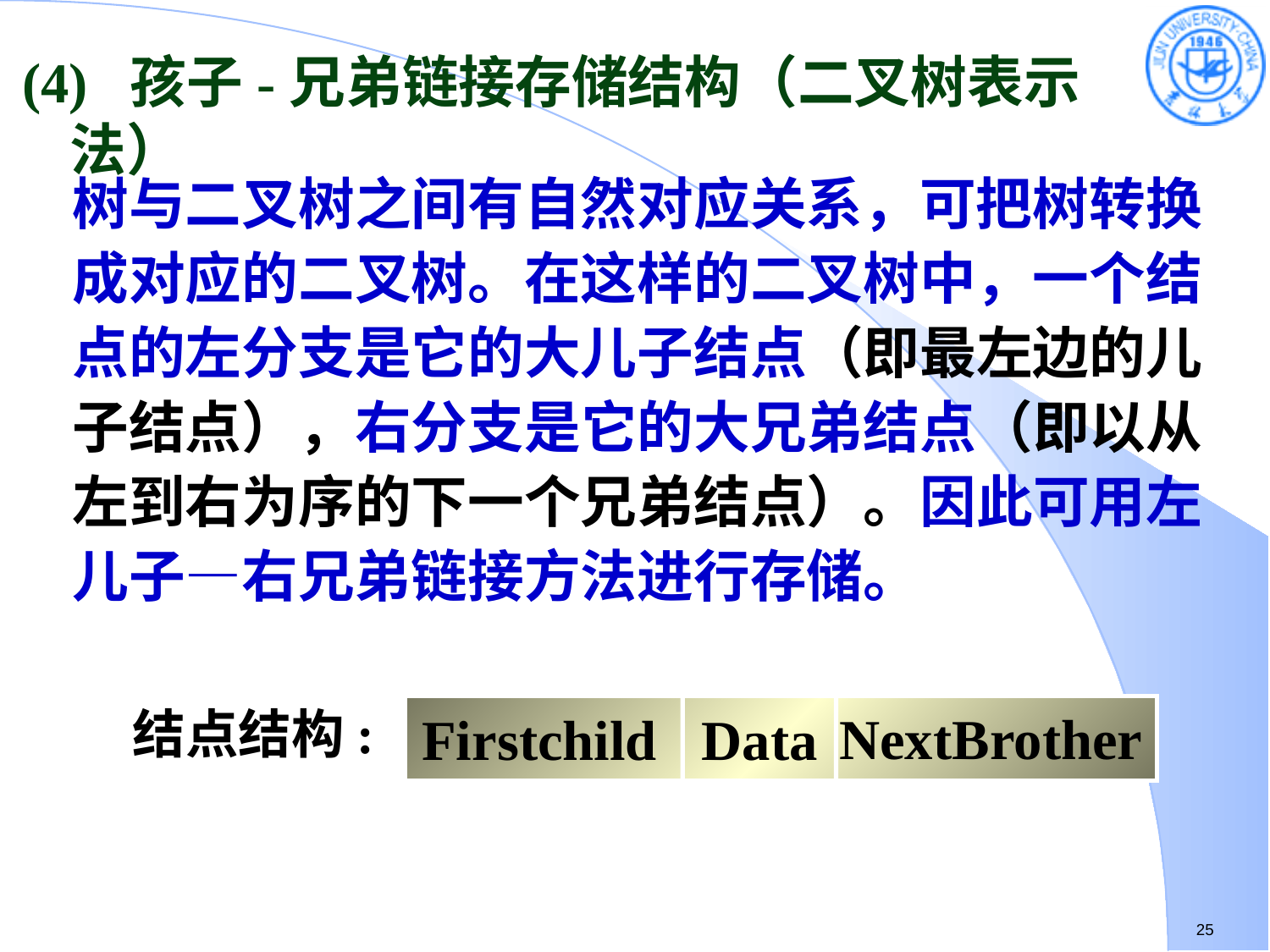

(4)  孩子-兄弟链接存储结构（二叉树表示法）
树与二叉树之间有自然对应关系，可把树转换成对应的二叉树。在这样的二叉树中，一个结点的左分支是它的大儿子结点（即最左边的儿子结点），右分支是它的大兄弟结点（即以从左到右为序的下一个兄弟结点）。因此可用左儿子—右兄弟链接方法进行存储。

NextBrother
Data
Firstchild
结点结构: